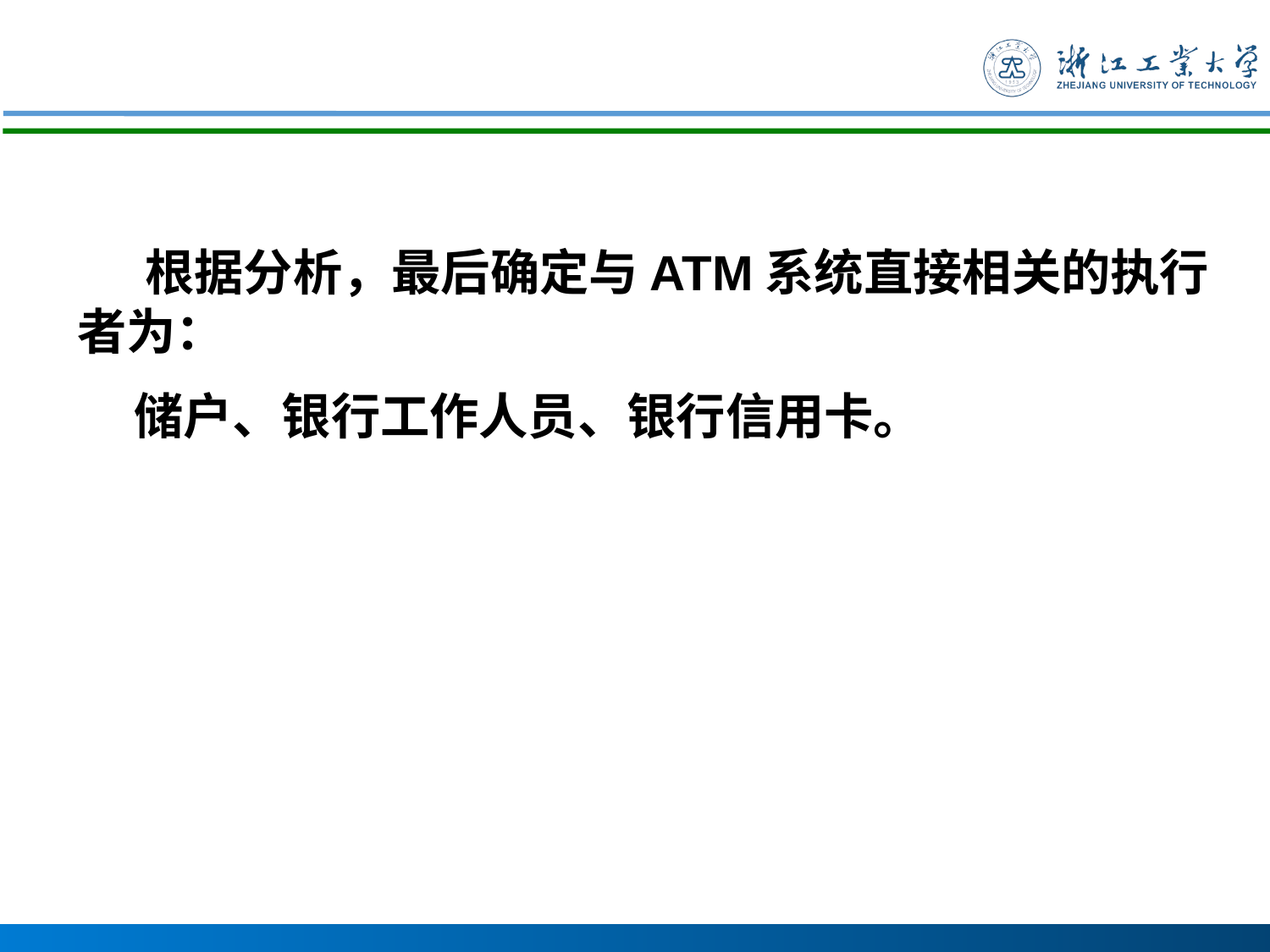

根据分析，最后确定与ATM系统直接相关的执行者为：
    储户、银行工作人员、银行信用卡。